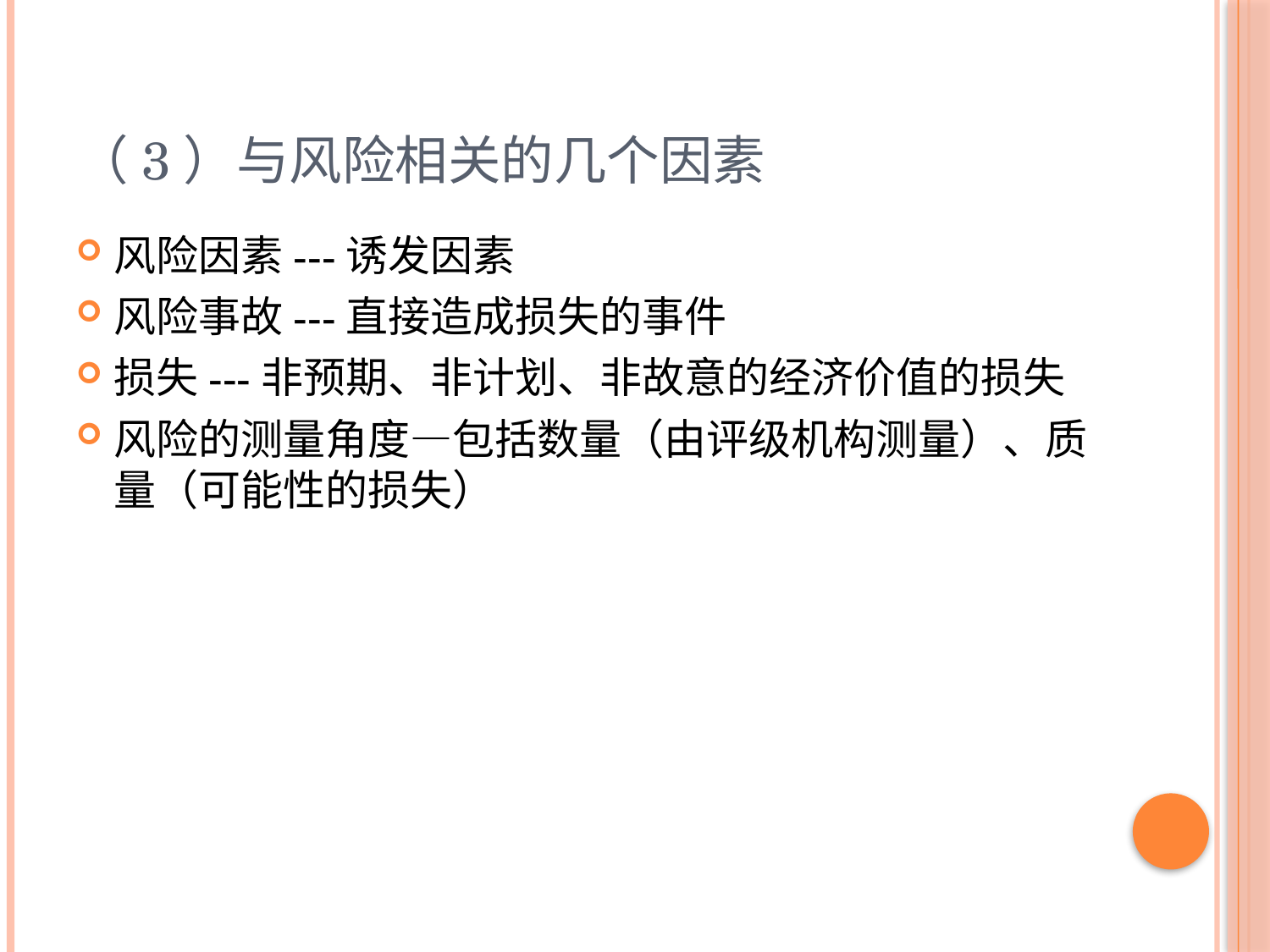

# （3）与风险相关的几个因素
风险因素---诱发因素
风险事故---直接造成损失的事件
损失---非预期、非计划、非故意的经济价值的损失
风险的测量角度—包括数量（由评级机构测量）、质量（可能性的损失）